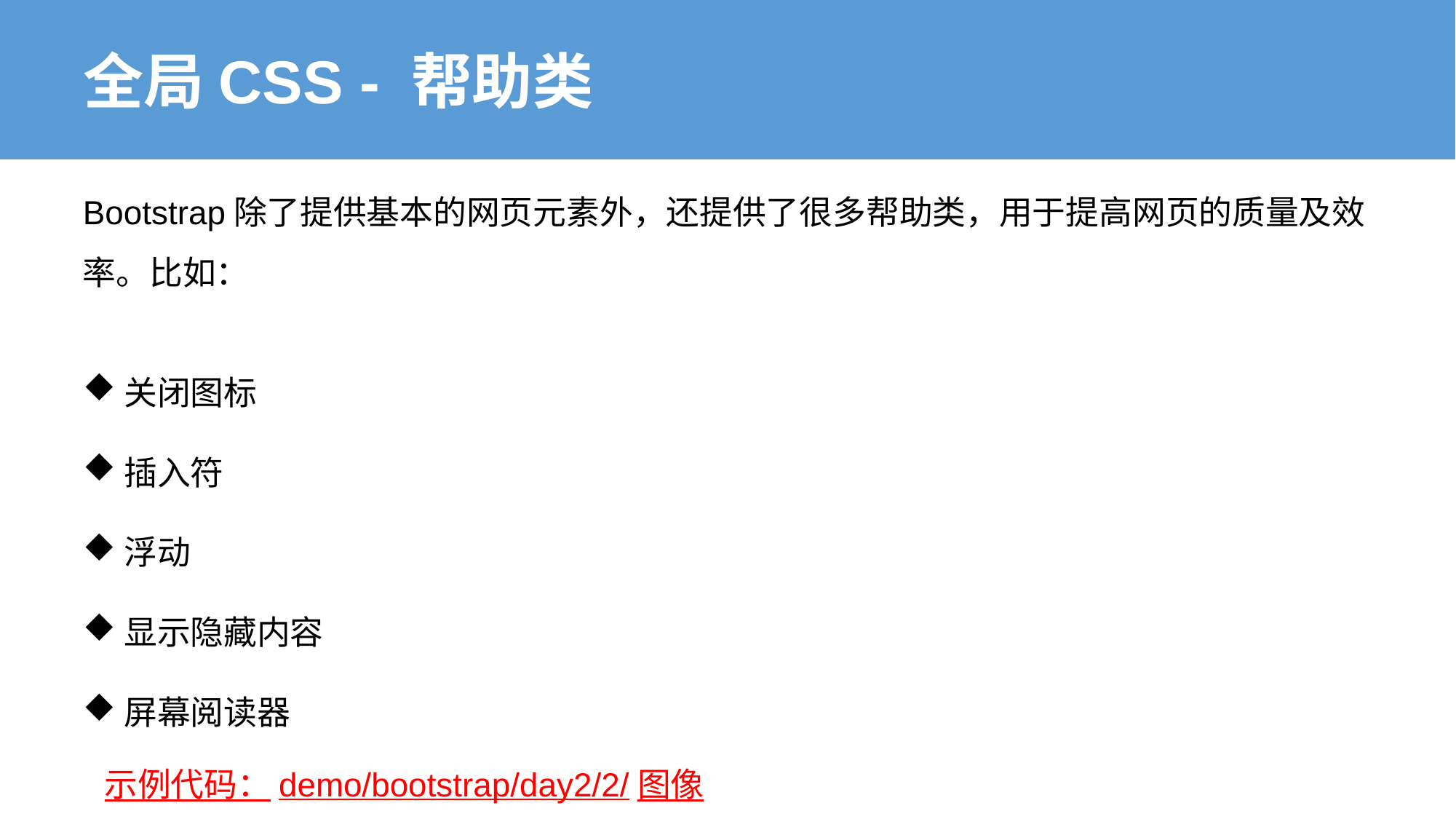

# 全局CSS - 帮助类
Bootstrap除了提供基本的网页元素外，还提供了很多帮助类，用于提高网页的质量及效率。比如：

关闭图标
插入符
浮动
显示隐藏内容
屏幕阅读器
示例代码：demo/bootstrap/day2/2/图像